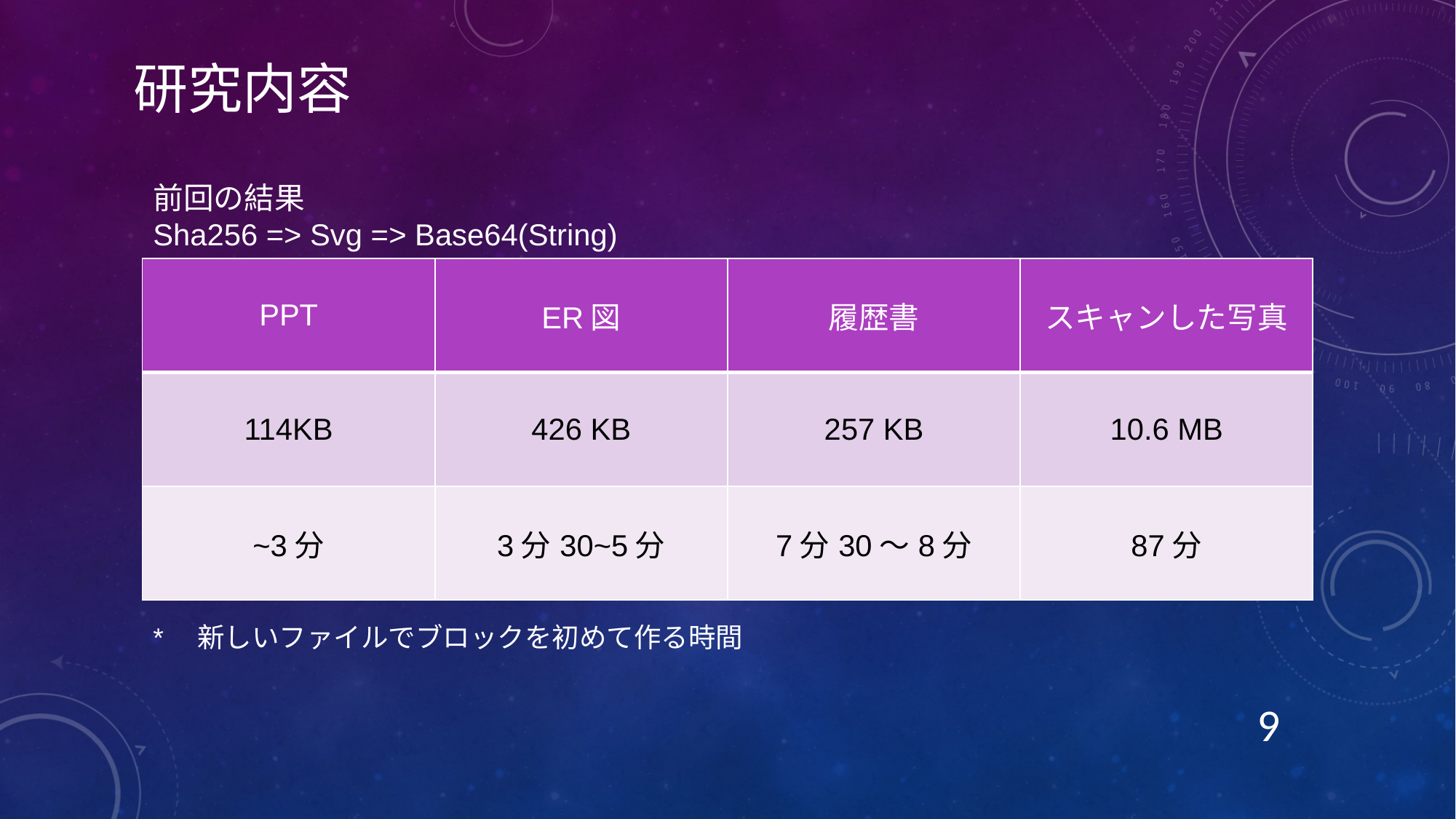

# 研究内容
前回の結果
Sha256 => Svg => Base64(String)
| PPT | ER図 | 履歴書 | スキャンした写真 |
| --- | --- | --- | --- |
| 114KB | 426 KB | 257 KB | 10.6 MB |
| ~3分 | 3分30~5分 | 7分30〜8分 | 87分 |
*　新しいファイルでブロックを初めて作る時間
9